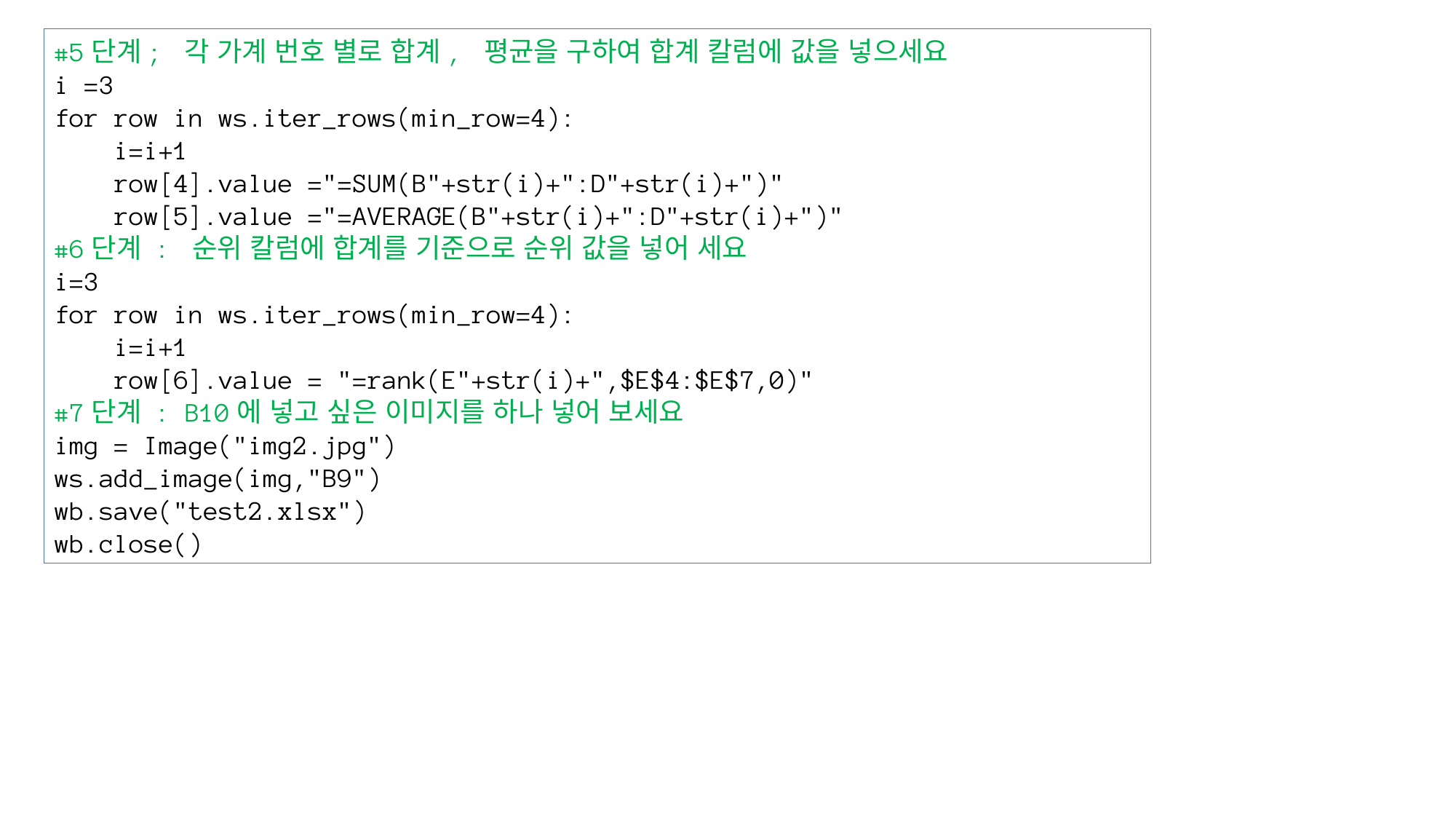

#5단계; 각 가계 번호 별로 합계, 평균을 구하여 합계 칼럼에 값을 넣으세요
i =3
for row in ws.iter_rows(min_row=4):
    i=i+1
    row[4].value ="=SUM(B"+str(i)+":D"+str(i)+")"
    row[5].value ="=AVERAGE(B"+str(i)+":D"+str(i)+")"
#6단계 : 순위 칼럼에 합계를 기준으로 순위 값을 넣어 세요
i=3
for row in ws.iter_rows(min_row=4):
    i=i+1
    row[6].value = "=rank(E"+str(i)+",$E$4:$E$7,0)"
#7단계 : B10에 넣고 싶은 이미지를 하나 넣어 보세요
img = Image("img2.jpg")
ws.add_image(img,"B9")
wb.save("test2.xlsx")
wb.close()